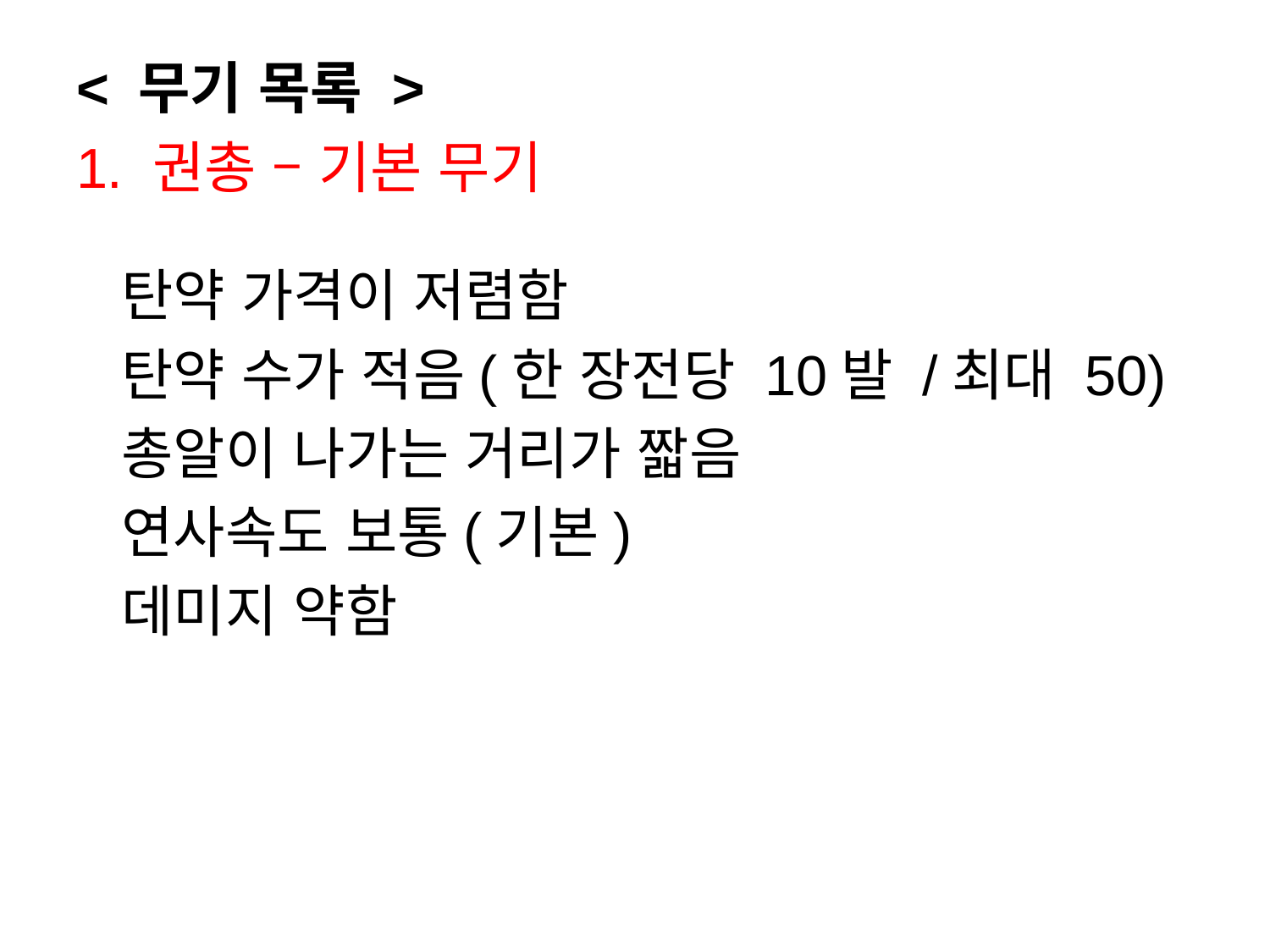

< 무기 목록 >
1. 권총 – 기본 무기

  탄약 가격이 저렴함
  탄약 수가 적음(한 장전당 10발 /최대 50)
  총알이 나가는 거리가 짧음
  연사속도 보통(기본)
  데미지 약함